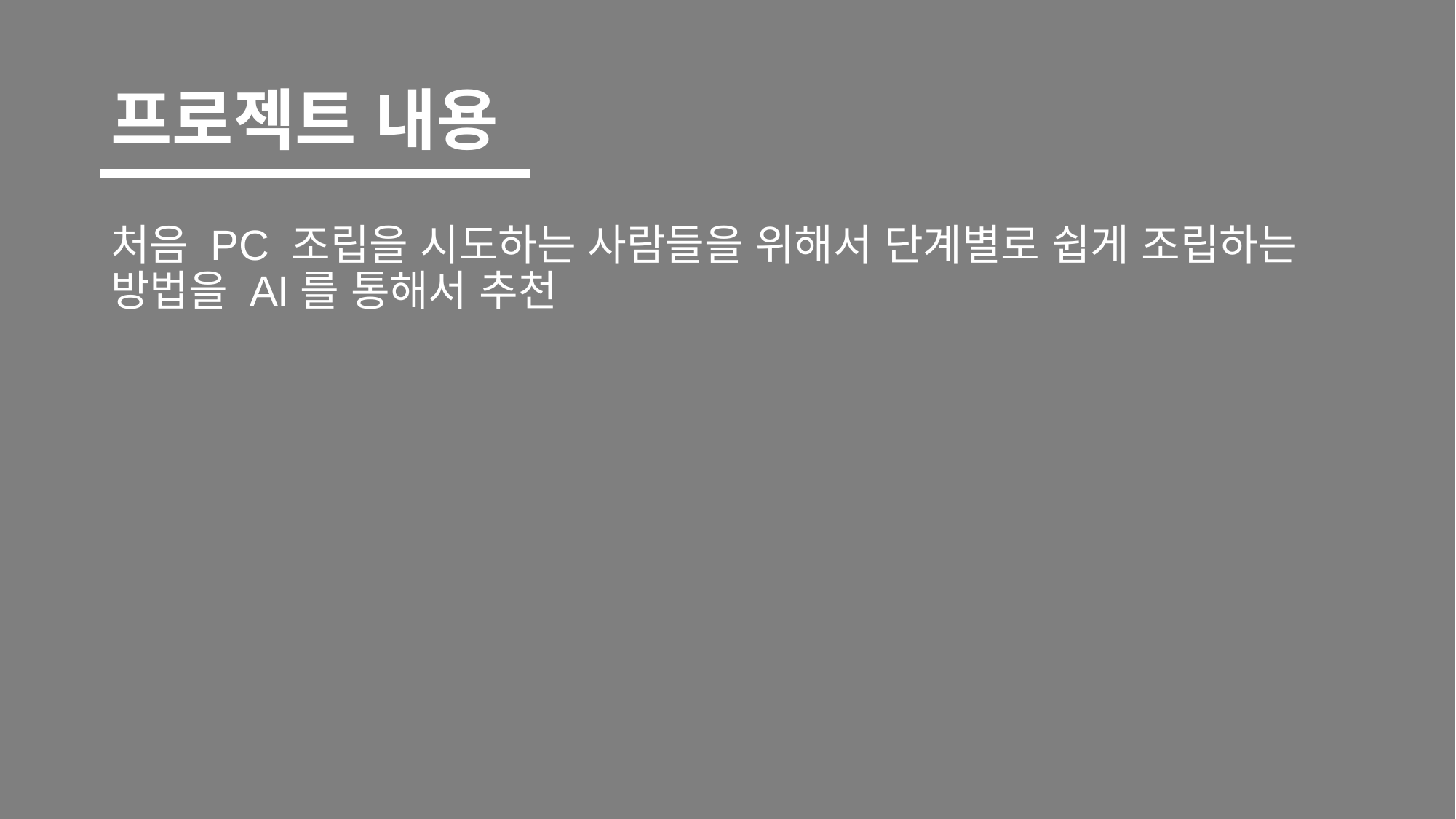

# 프로젝트 내용
처음 PC 조립을 시도하는 사람들을 위해서 단계별로 쉽게 조립하는 방법을 AI를 통해서 추천